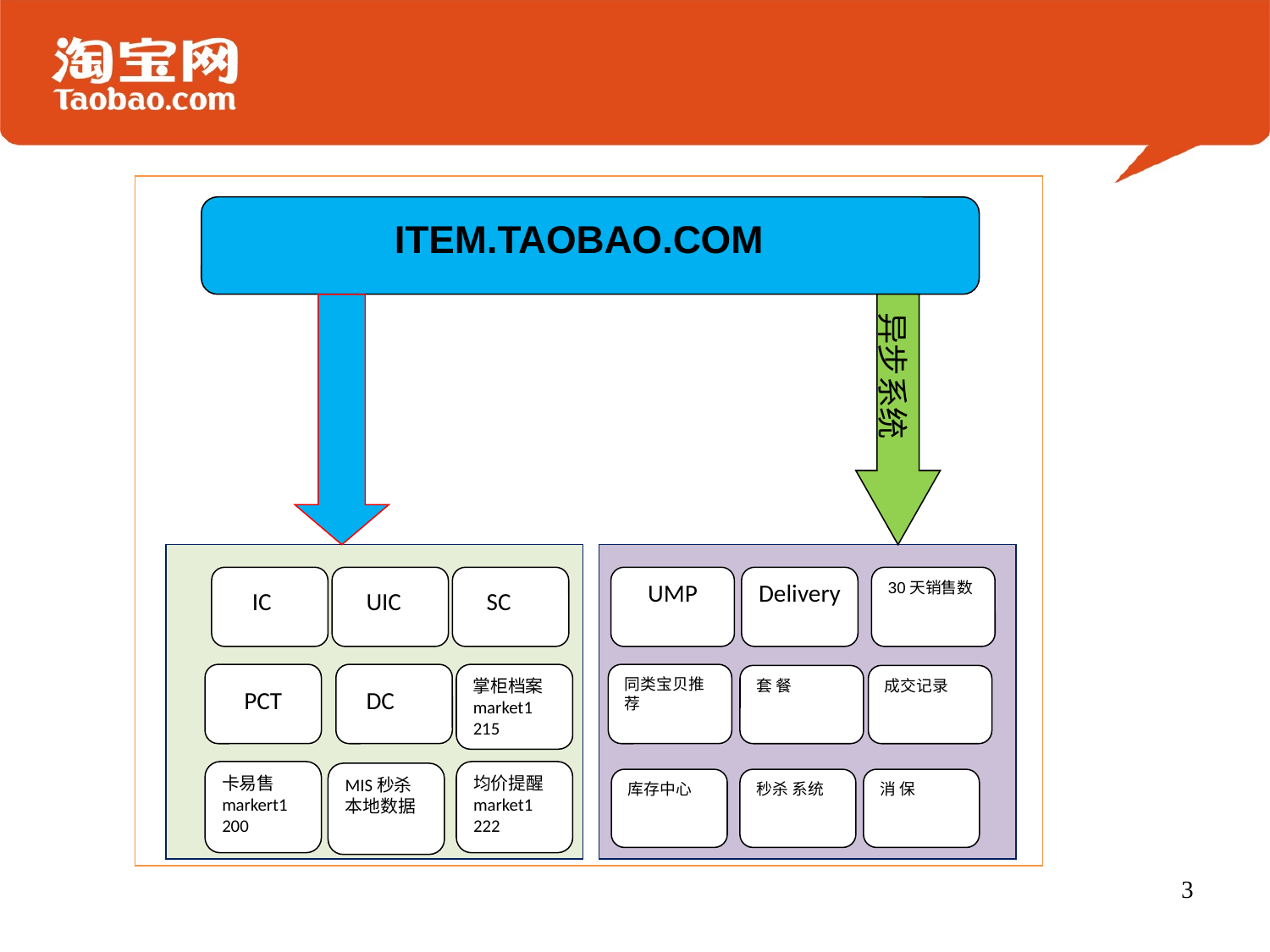

ITEM.TAOBAO.COM

异步系统

UMP
Delivery
30天销售数
IC
UIC
SC

掌柜档案
market1
215
同类宝贝推荐
套 餐
成交记录
PCT
DC
卡易售
markert1
200
均价提醒
market1
222

MIS秒杀本地数据
库存中心
秒杀 系统
消 保
3